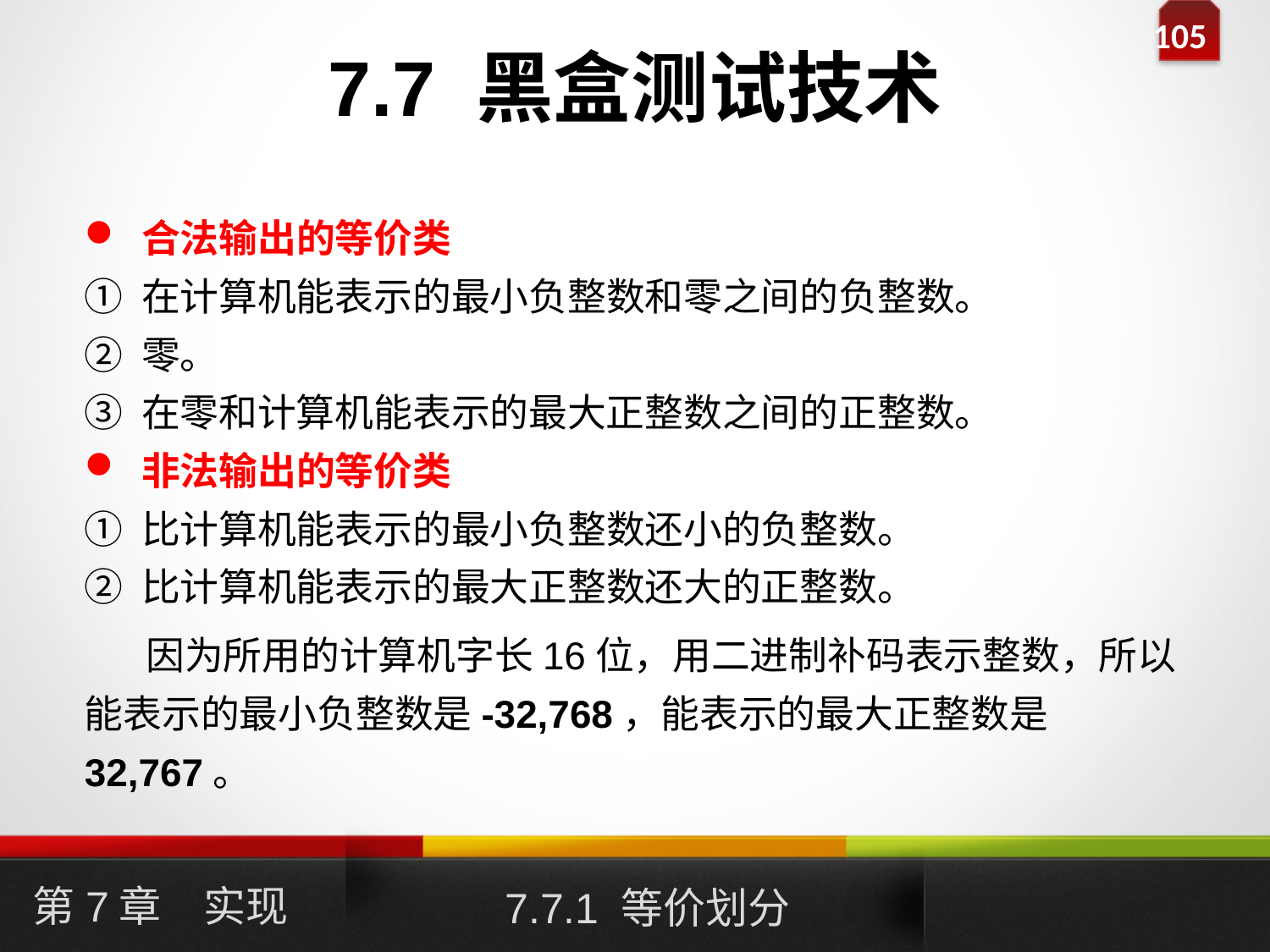

# 7.7 黑盒测试技术
 合法输出的等价类
① 在计算机能表示的最小负整数和零之间的负整数。
② 零。
③ 在零和计算机能表示的最大正整数之间的正整数。
 非法输出的等价类
① 比计算机能表示的最小负整数还小的负整数。
② 比计算机能表示的最大正整数还大的正整数。
      因为所用的计算机字长16位，用二进制补码表示整数，所以能表示的最小负整数是-32,768，能表示的最大正整数是32,767。
第7章　实现
7.7.1 等价划分